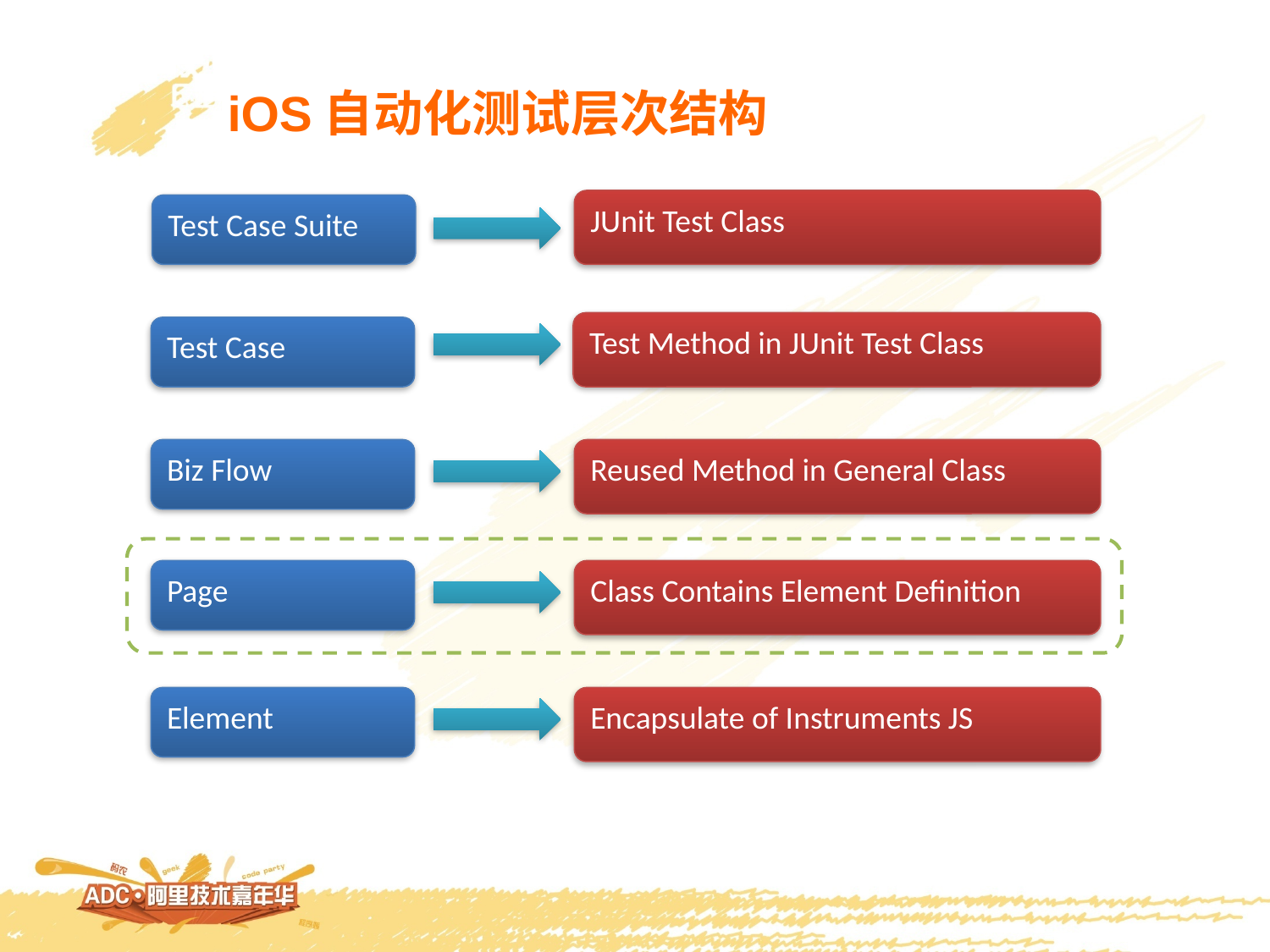

iOS自动化测试层次结构
JUnit Test Class
Test Case Suite

Test Method in JUnit Test Class
Test Case

Biz Flow
Reused Method in General Class

Page
Class Contains Element Definition

Element
Encapsulate of Instruments JS